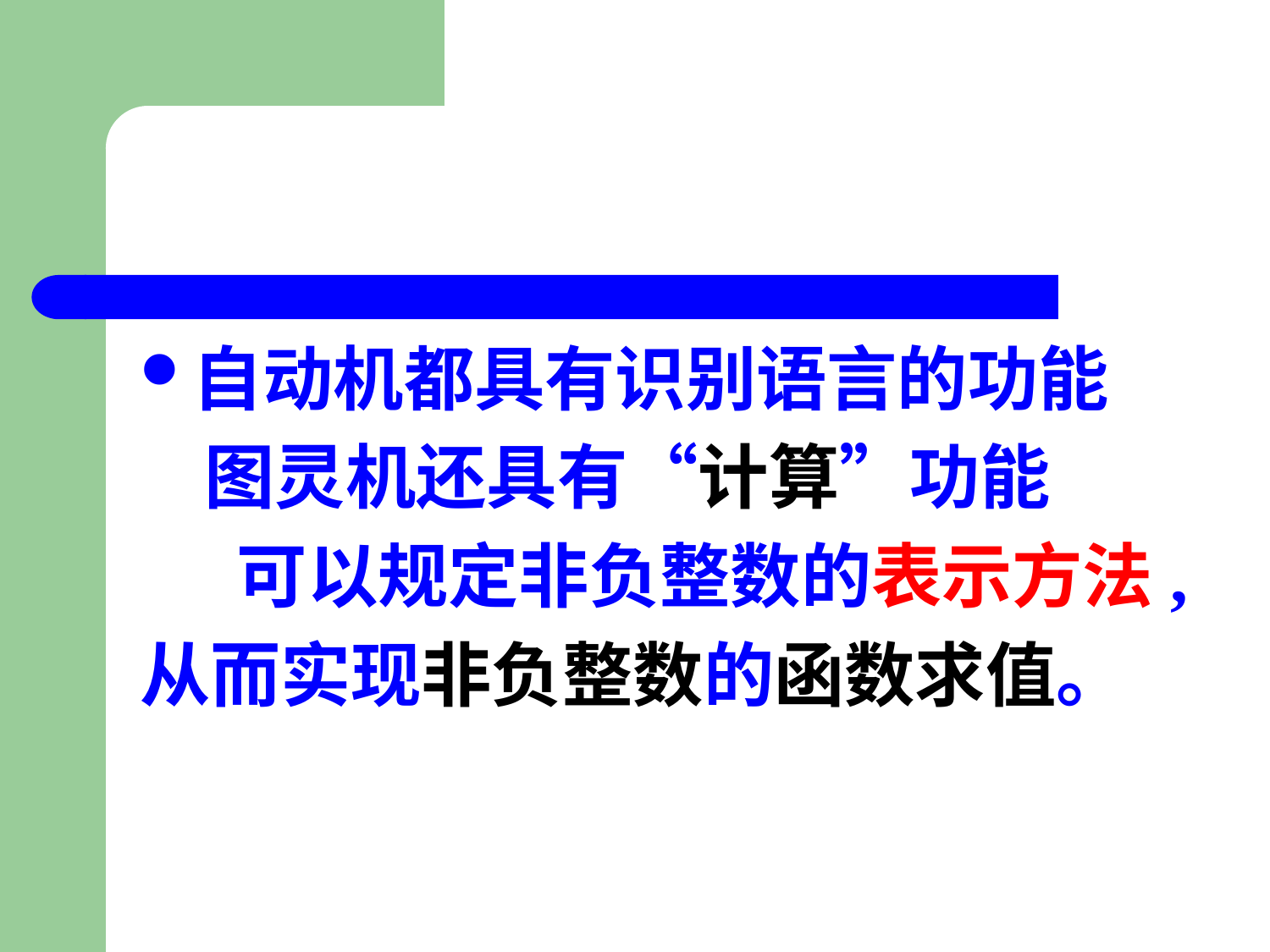

#
自动机都具有识别语言的功能
   图灵机还具有“计算”功能
     可以规定非负整数的表示方法,
从而实现非负整数的函数求值。